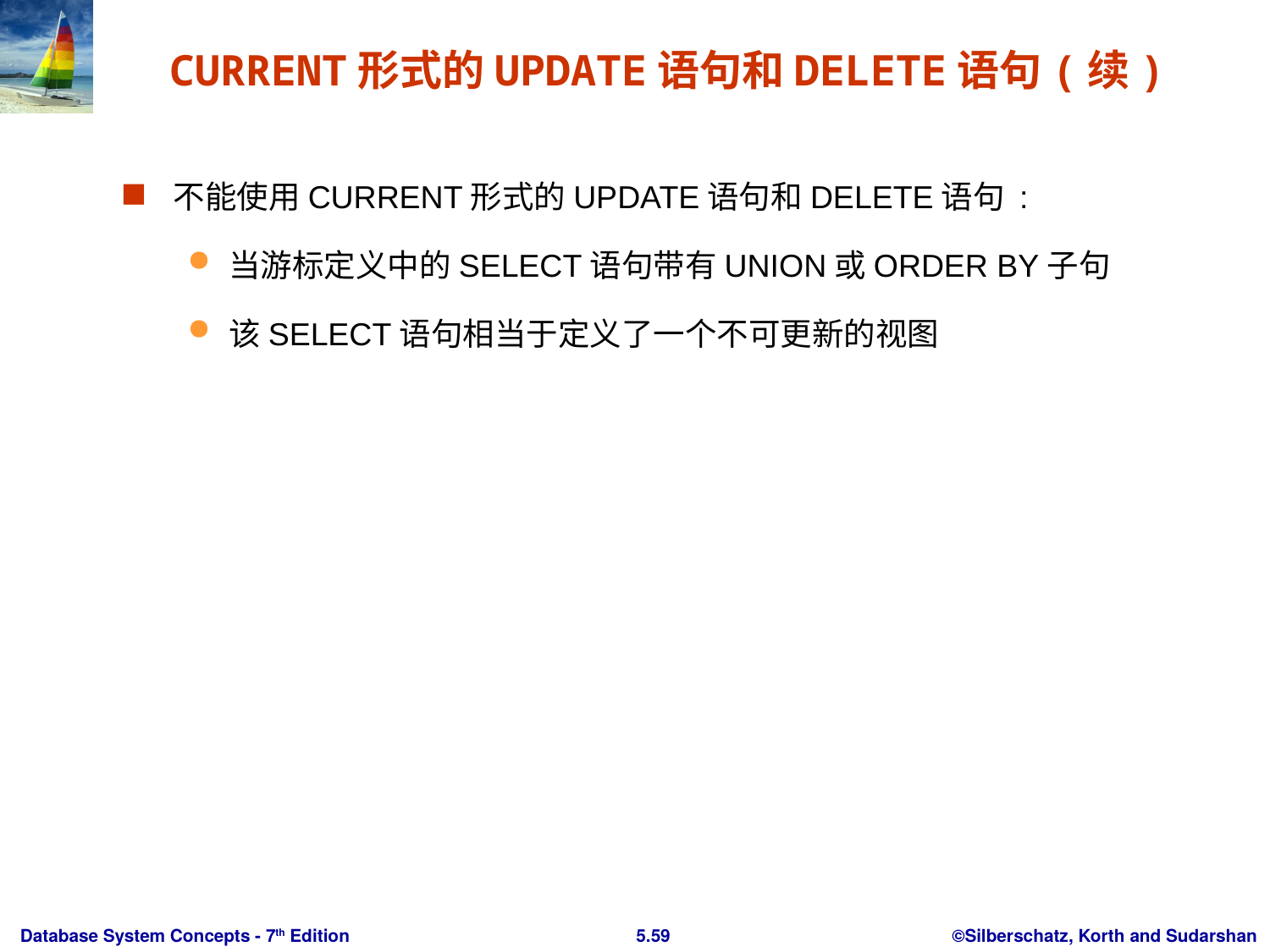

# CURRENT形式的UPDATE语句和DELETE语句(续)
不能使用CURRENT形式的UPDATE语句和DELETE语句 :
当游标定义中的SELECT语句带有UNION或ORDER BY子句
该SELECT语句相当于定义了一个不可更新的视图